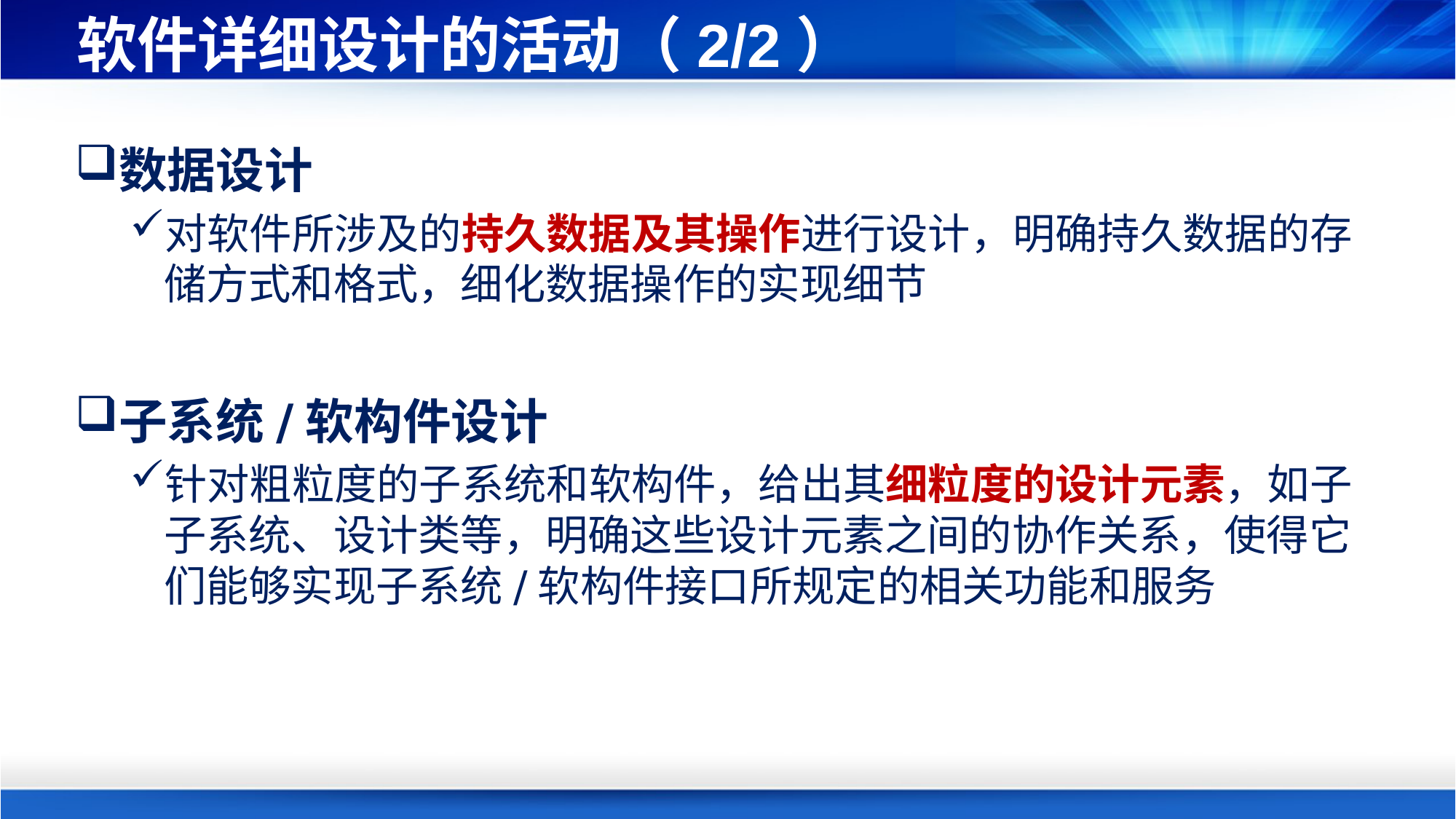

# 软件详细设计的活动（2/2）
数据设计
对软件所涉及的持久数据及其操作进行设计，明确持久数据的存储方式和格式，细化数据操作的实现细节

子系统/软构件设计
针对粗粒度的子系统和软构件，给出其细粒度的设计元素，如子子系统、设计类等，明确这些设计元素之间的协作关系，使得它们能够实现子系统/软构件接口所规定的相关功能和服务